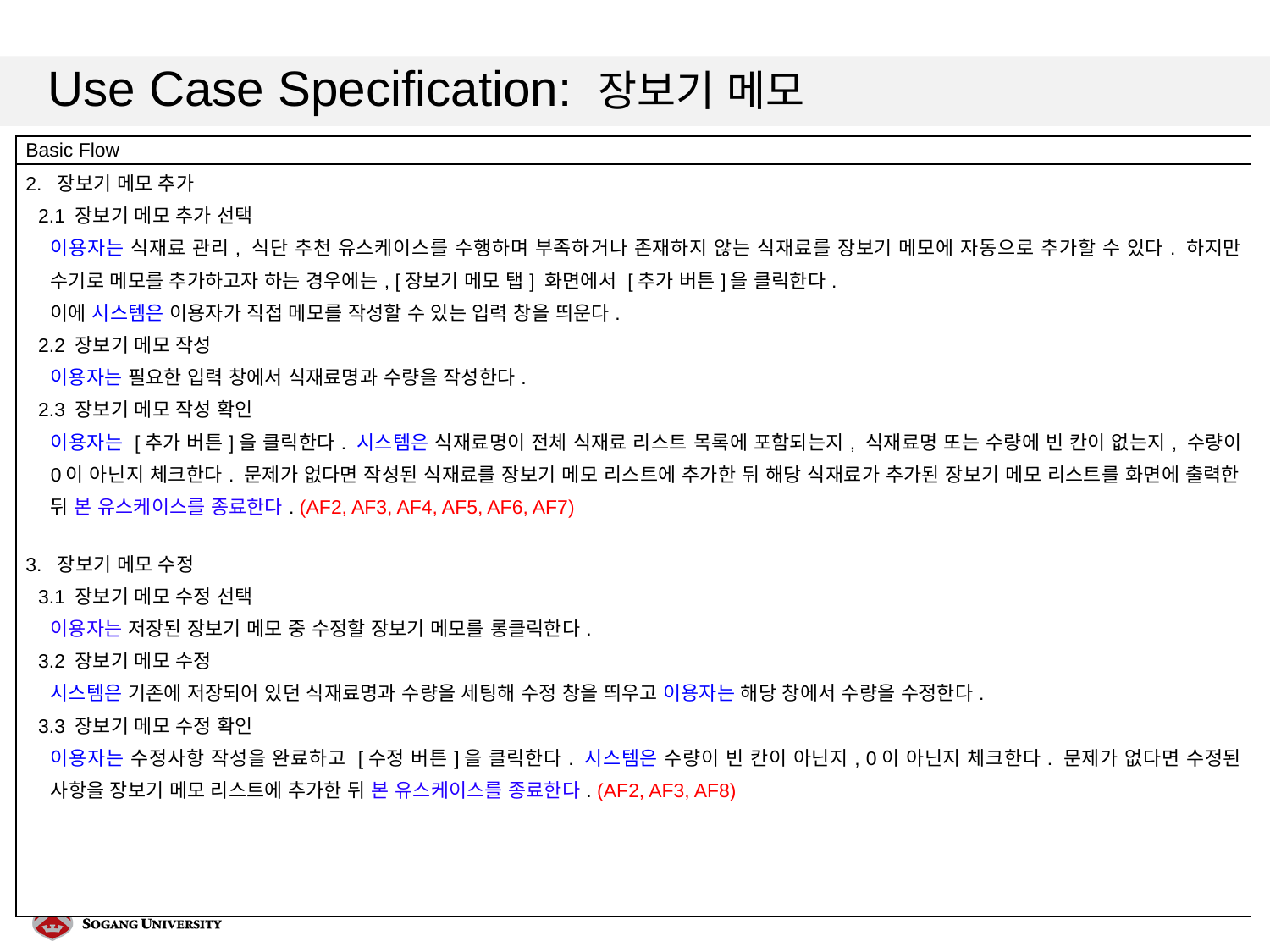

# Use Case Specification: 장보기 메모
| Basic Flow |
| --- |
| 장보기 메모 추가 2.1 장보기 메모 추가 선택 이용자는 식재료 관리, 식단 추천 유스케이스를 수행하며 부족하거나 존재하지 않는 식재료를 장보기 메모에 자동으로 추가할 수 있다. 하지만 수기로 메모를 추가하고자 하는 경우에는, [장보기 메모 탭] 화면에서 [추가 버튼]을 클릭한다. 이에 시스템은 이용자가 직접 메모를 작성할 수 있는 입력 창을 띄운다. 2.2 장보기 메모 작성 이용자는 필요한 입력 창에서 식재료명과 수량을 작성한다. 2.3 장보기 메모 작성 확인 이용자는 [추가 버튼]을 클릭한다. 시스템은 식재료명이 전체 식재료 리스트 목록에 포함되는지, 식재료명 또는 수량에 빈 칸이 없는지, 수량이 0이 아닌지 체크한다. 문제가 없다면 작성된 식재료를 장보기 메모 리스트에 추가한 뒤 해당 식재료가 추가된 장보기 메모 리스트를 화면에 출력한 뒤 본 유스케이스를 종료한다. (AF2, AF3, AF4, AF5, AF6, AF7) 장보기 메모 수정 3.1 장보기 메모 수정 선택 이용자는 저장된 장보기 메모 중 수정할 장보기 메모를 롱클릭한다. 3.2 장보기 메모 수정 시스템은 기존에 저장되어 있던 식재료명과 수량을 세팅해 수정 창을 띄우고 이용자는 해당 창에서 수량을 수정한다. 3.3 장보기 메모 수정 확인 이용자는 수정사항 작성을 완료하고 [수정 버튼]을 클릭한다. 시스템은 수량이 빈 칸이 아닌지, 0이 아닌지 체크한다. 문제가 없다면 수정된 사항을 장보기 메모 리스트에 추가한 뒤 본 유스케이스를 종료한다. (AF2, AF3, AF8) |